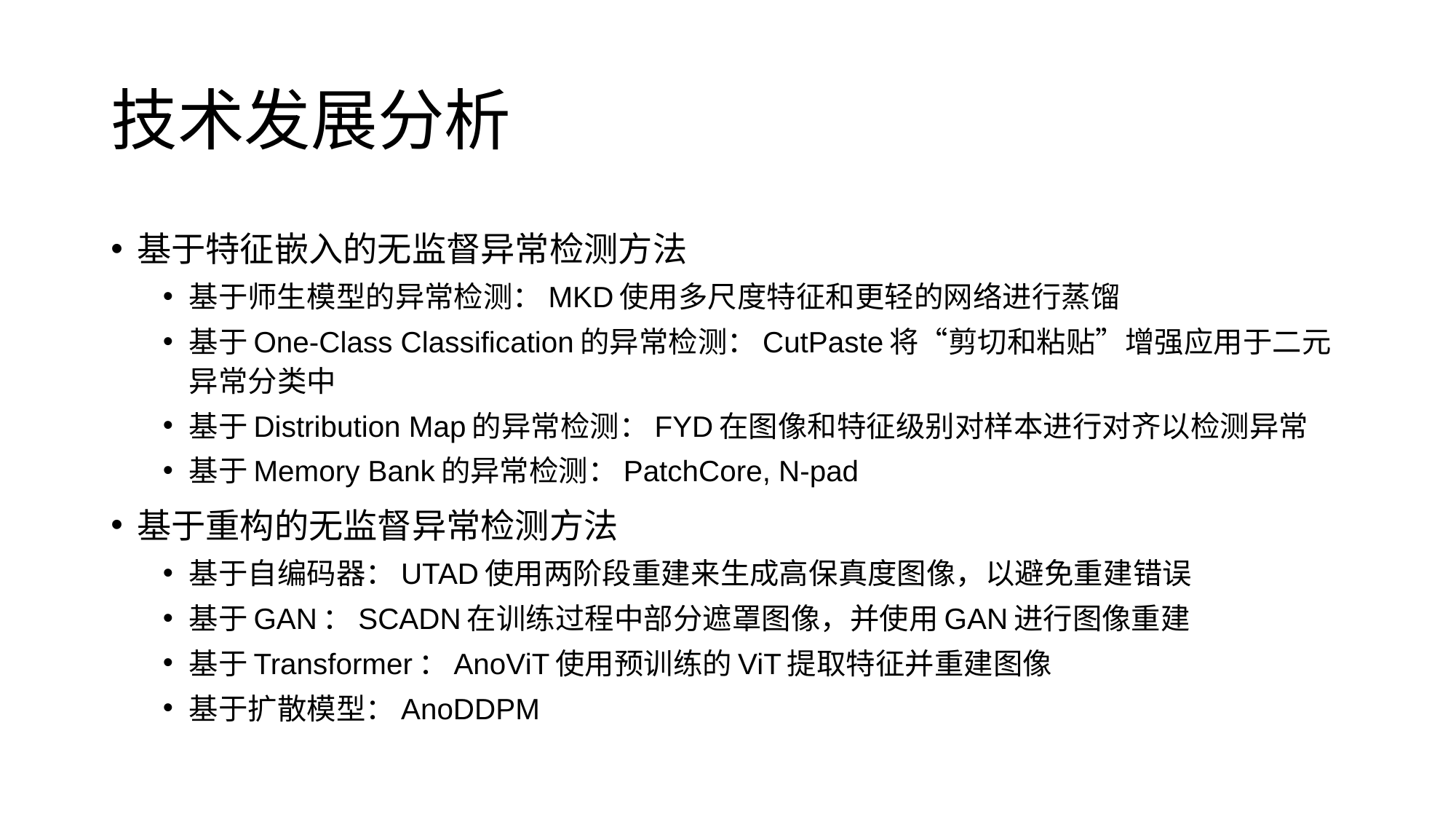

# 技术发展分析
基于特征嵌入的无监督异常检测方法
基于师生模型的异常检测：MKD使用多尺度特征和更轻的网络进行蒸馏
基于One-Class Classification的异常检测：CutPaste将“剪切和粘贴”增强应用于二元异常分类中
基于Distribution Map的异常检测：FYD在图像和特征级别对样本进行对齐以检测异常
基于Memory Bank的异常检测：PatchCore, N-pad
基于重构的无监督异常检测方法
基于自编码器：UTAD使用两阶段重建来生成高保真度图像，以避免重建错误
基于GAN：SCADN在训练过程中部分遮罩图像，并使用GAN进行图像重建
基于Transformer：AnoViT使用预训练的ViT提取特征并重建图像
基于扩散模型：AnoDDPM